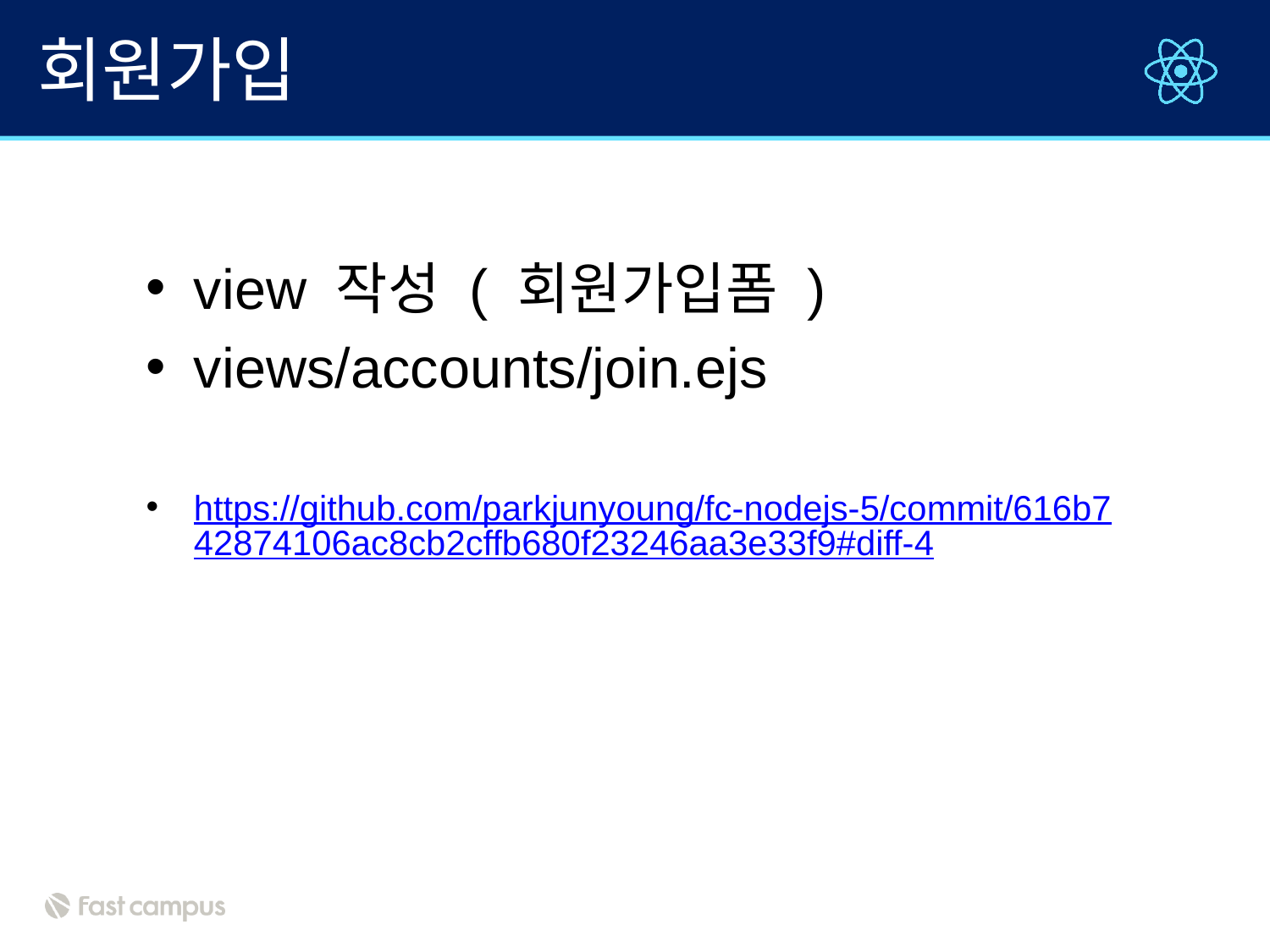

# 회원가입
view 작성 ( 회원가입폼 )
views/accounts/join.ejs

https://github.com/parkjunyoung/fc-nodejs-5/commit/616b742874106ac8cb2cffb680f23246aa3e33f9#diff-4